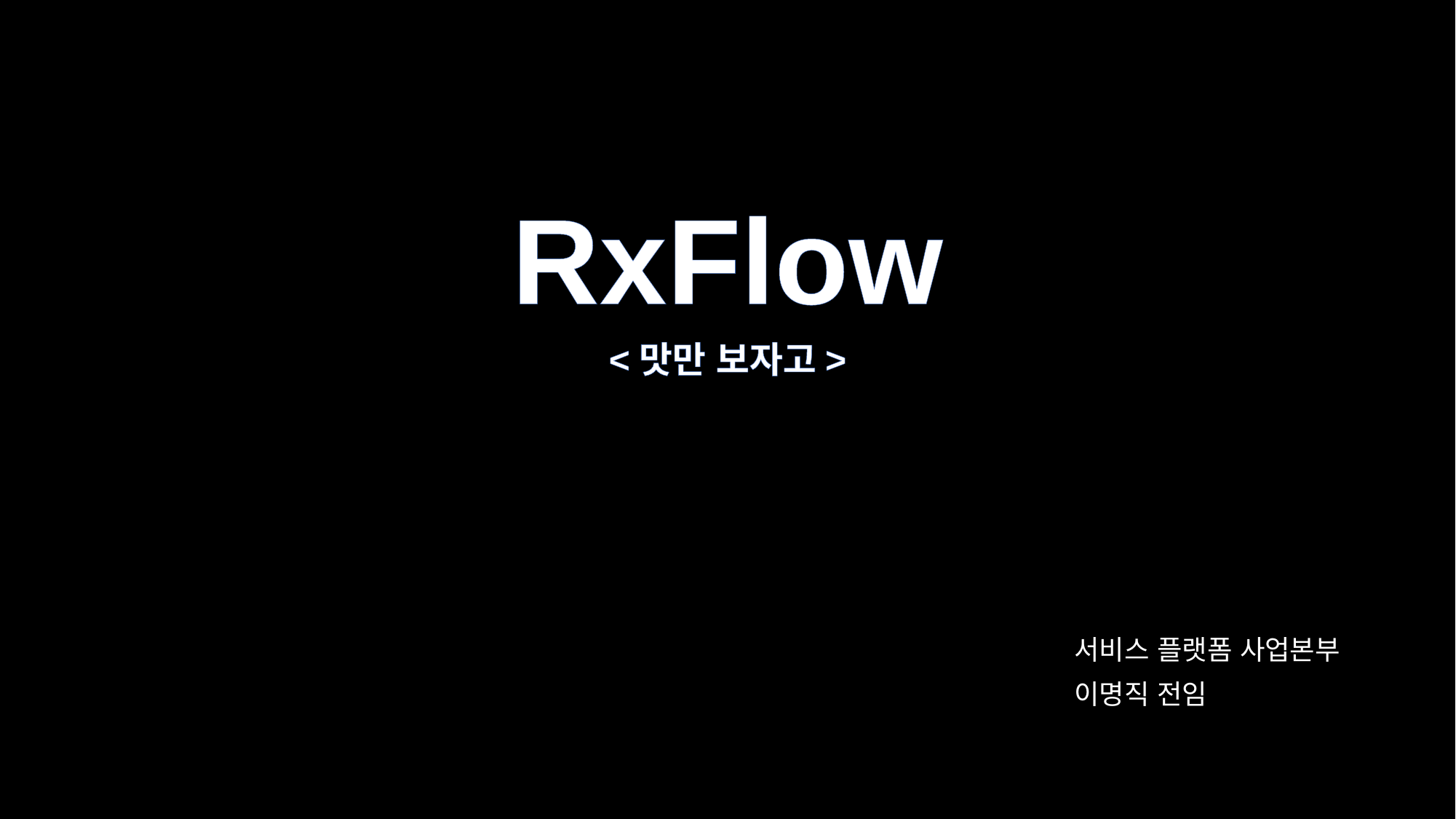

# RxFlow
<맛만 보자고>
서비스 플랫폼 사업본부
이명직 전임